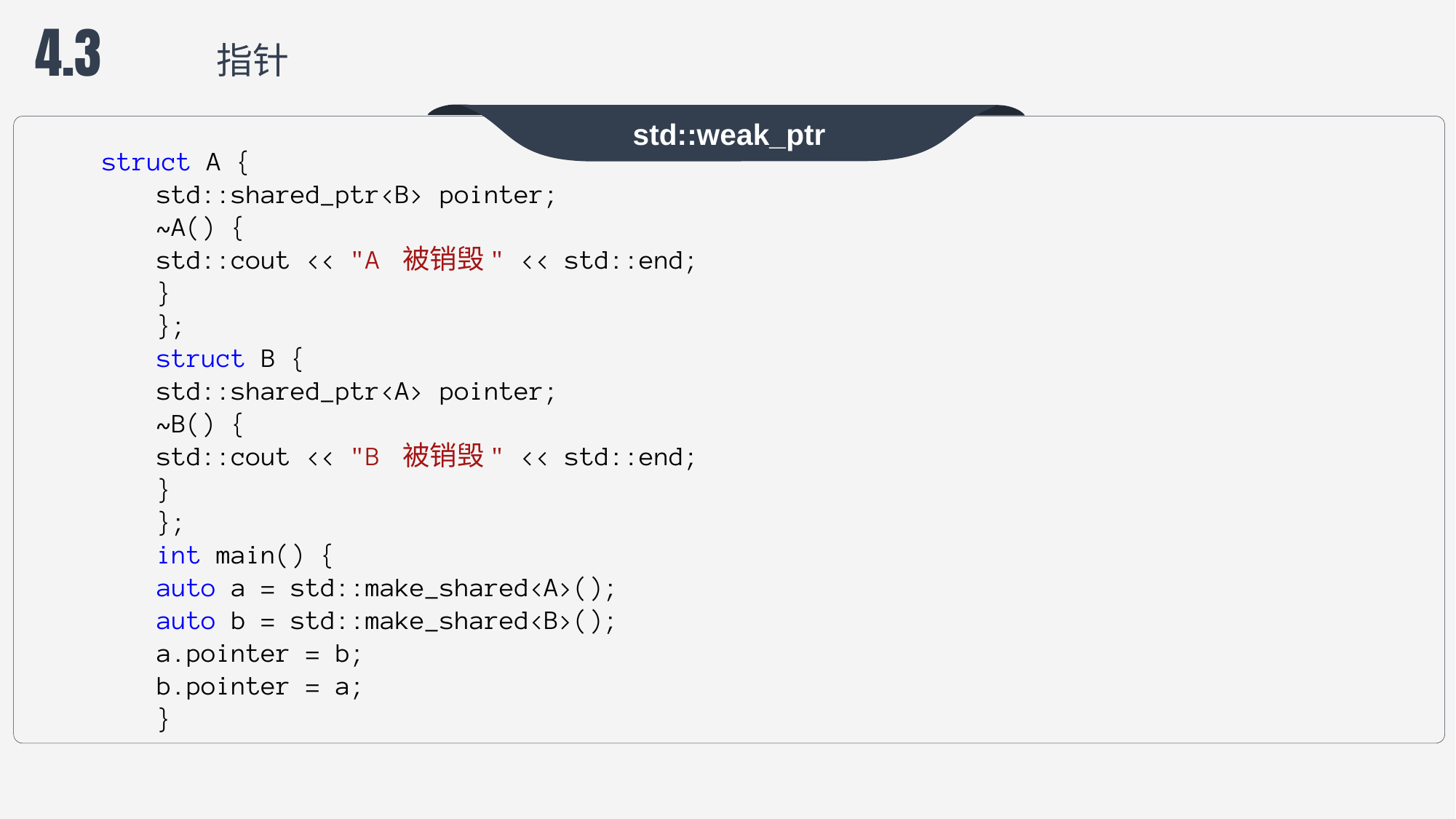

4.3
指针

std::weak_ptr

struct A {
std::shared_ptr<B> pointer;
~A() {
std::cout << "A 被销毁" << std::end;
}
};
struct B {
std::shared_ptr<A> pointer;
~B() {
std::cout << "B 被销毁" << std::end;
}
};
int main() {
auto a = std::make_shared<A>();
auto b = std::make_shared<B>();
a.pointer = b;
b.pointer = a;
}